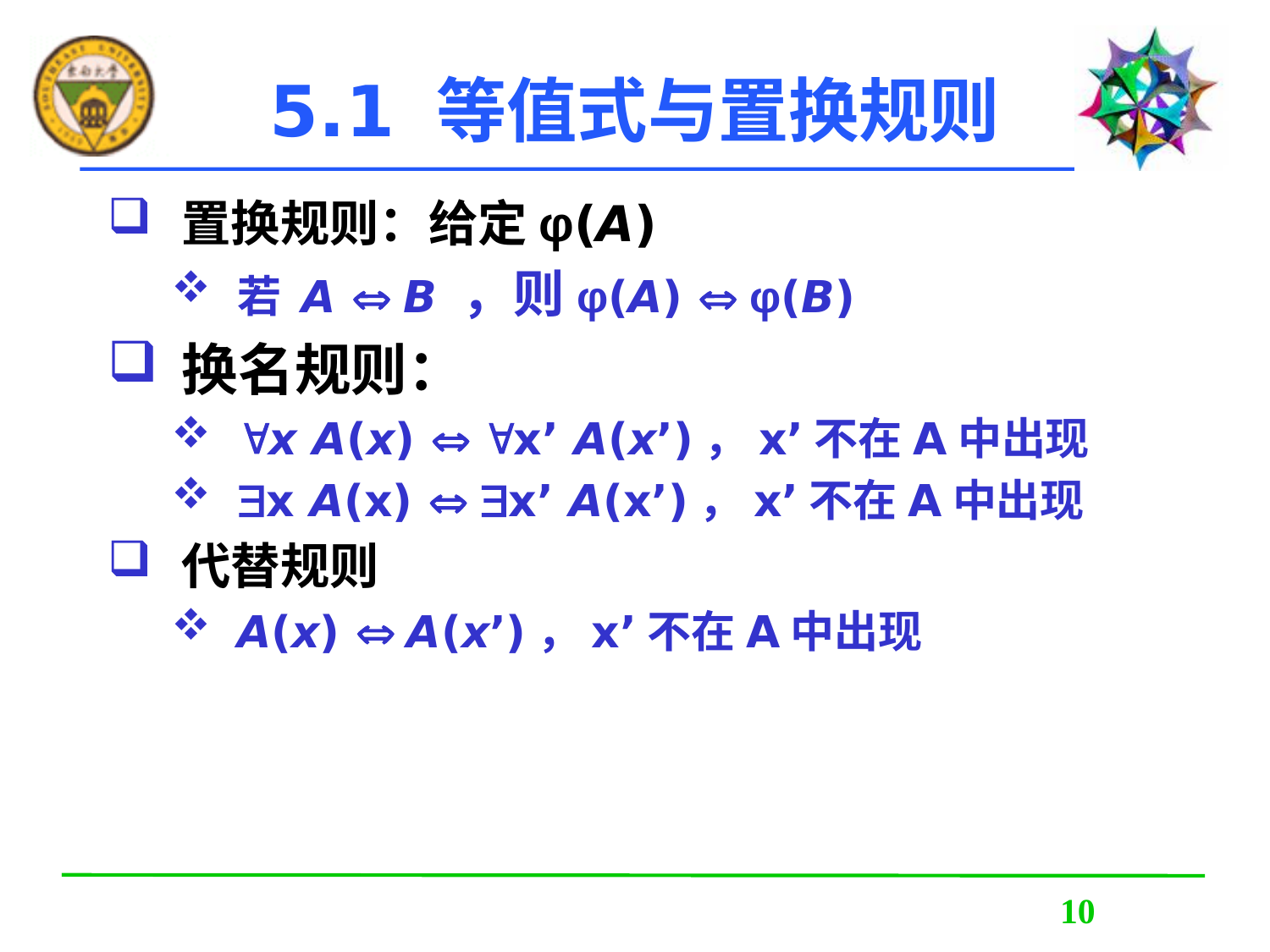

5.1 等值式与置换规则
置换规则：给定φ(A)
若 A ⇔ B ，则φ(A) ⇔ φ(B)
换名规则：
∀x A(x) ⇔ ∀x’ A(x’)，x’不在A中出现
∃x A(x) ⇔ ∃x’ A(x’)，x’不在A中出现
代替规则
A(x) ⇔ A(x’)，x’不在A中出现